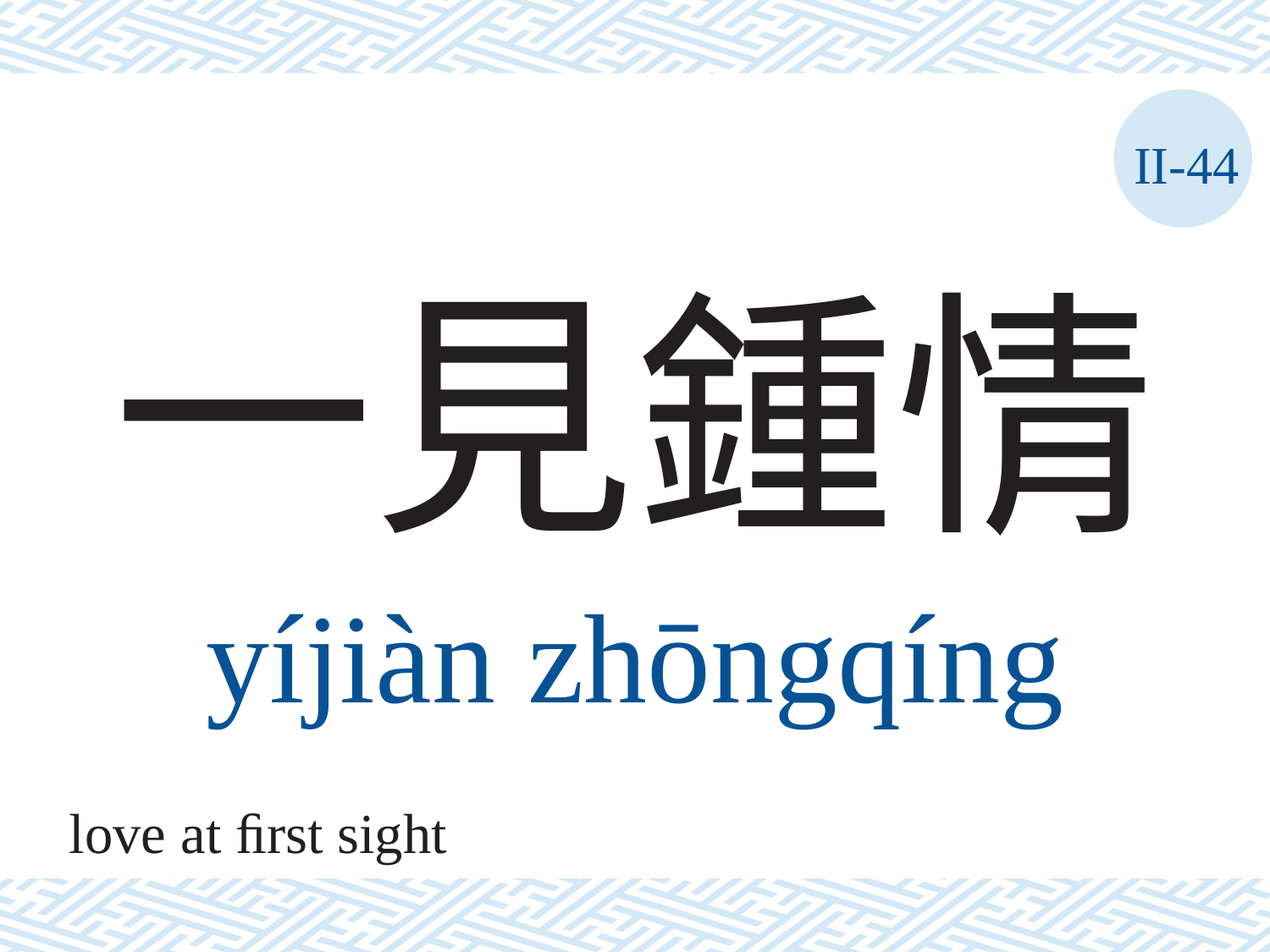

II-44
# 一見鍾情
yíjiàn	zhōngqíng
love at ﬁrst sight